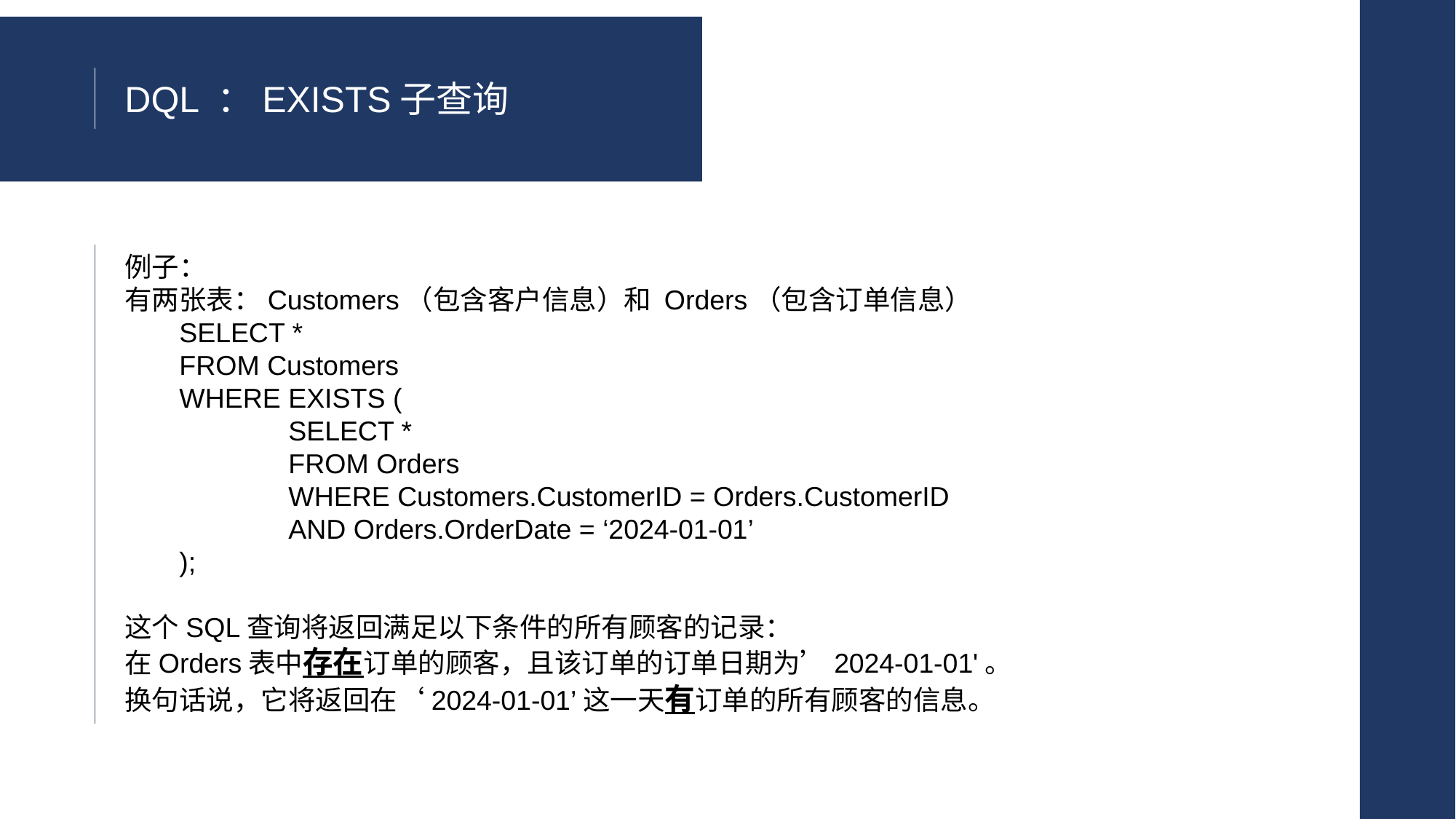

DQL ：EXISTS子查询
例子：
有两张表：Customers（包含客户信息）和 Orders（包含订单信息）
SELECT *
FROM Customers
WHERE EXISTS (
	SELECT *
	FROM Orders
	WHERE Customers.CustomerID = Orders.CustomerID
	AND Orders.OrderDate = ‘2024-01-01’
);

这个SQL查询将返回满足以下条件的所有顾客的记录：
在Orders表中存在订单的顾客，且该订单的订单日期为’2024-01-01'。
换句话说，它将返回在‘2024-01-01’这一天有订单的所有顾客的信息。